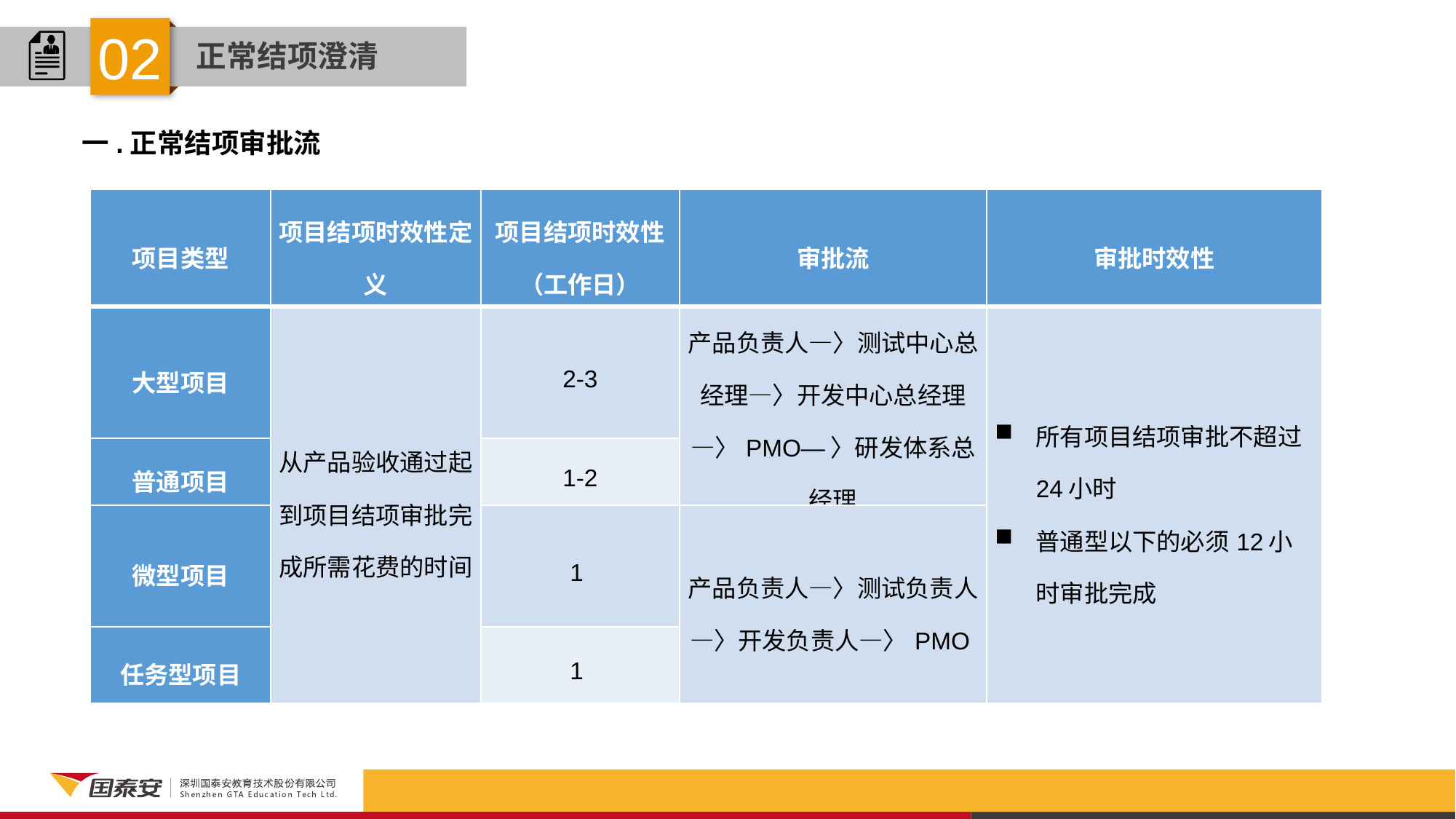

02

正常结项澄清

一.正常结项审批流

| 项目类型 | 项目结项时效性定义 | 项目结项时效性（工作日） | 审批流 | 审批时效性 |
| --- | --- | --- | --- | --- |
| 大型项目 | 从产品验收通过起到项目结项审批完成所需花费的时间 | 2-3 | 产品负责人—〉测试中心总经理—〉开发中心总经理—〉PMO—〉研发体系总经理 | 所有项目结项审批不超过24小时 普通型以下的必须12小时审批完成 |
| 普通项目 |  | 1-2 |  |  |
| 微型项目 |  | 1 | 产品负责人—〉测试负责人—〉开发负责人—〉PMO |  |
| 任务型项目 |  | 1 |  |  |